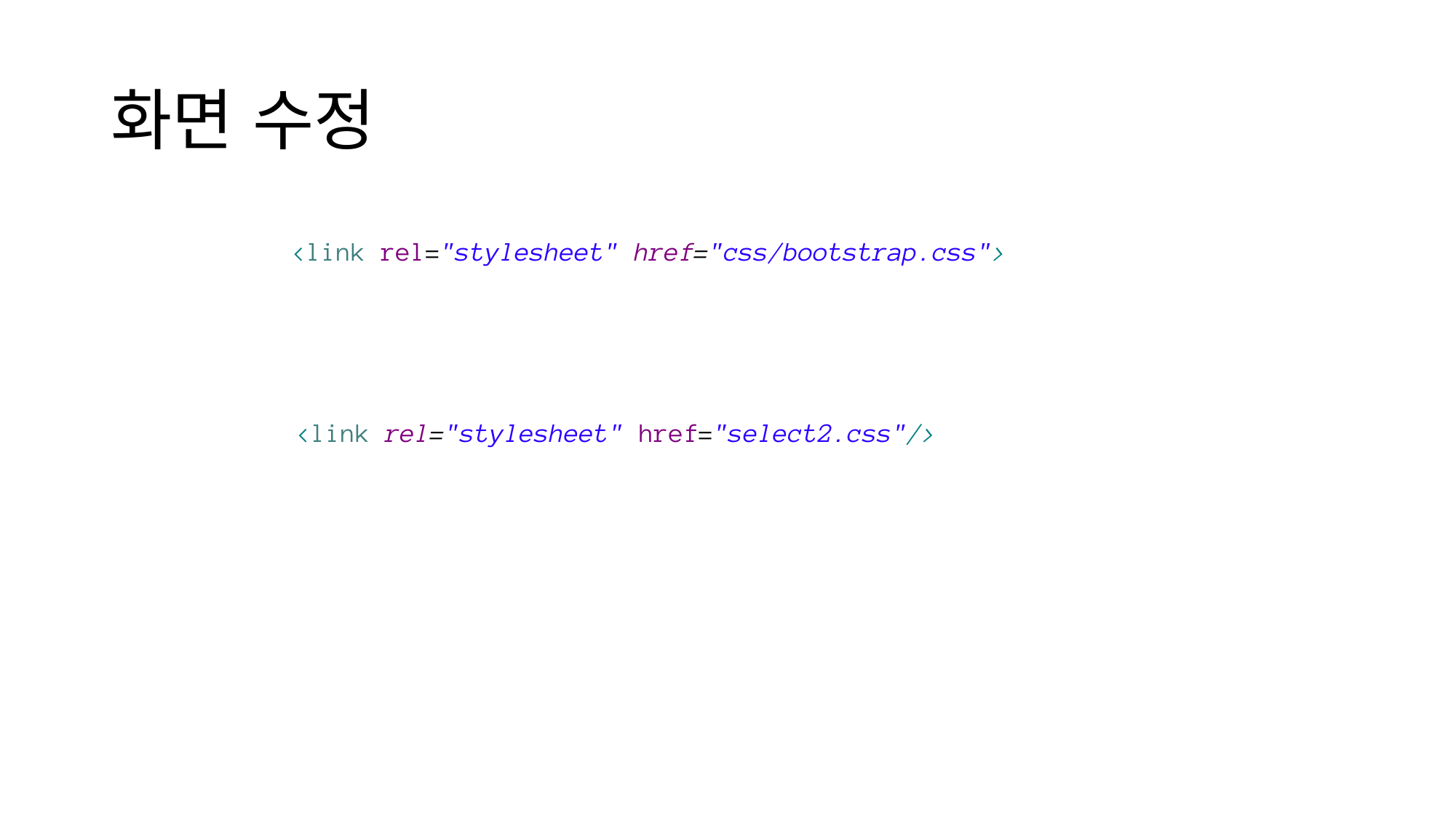

# 화면 수정
<link rel="stylesheet" href="css/bootstrap.css">
<link rel="stylesheet" href="select2.css"/>